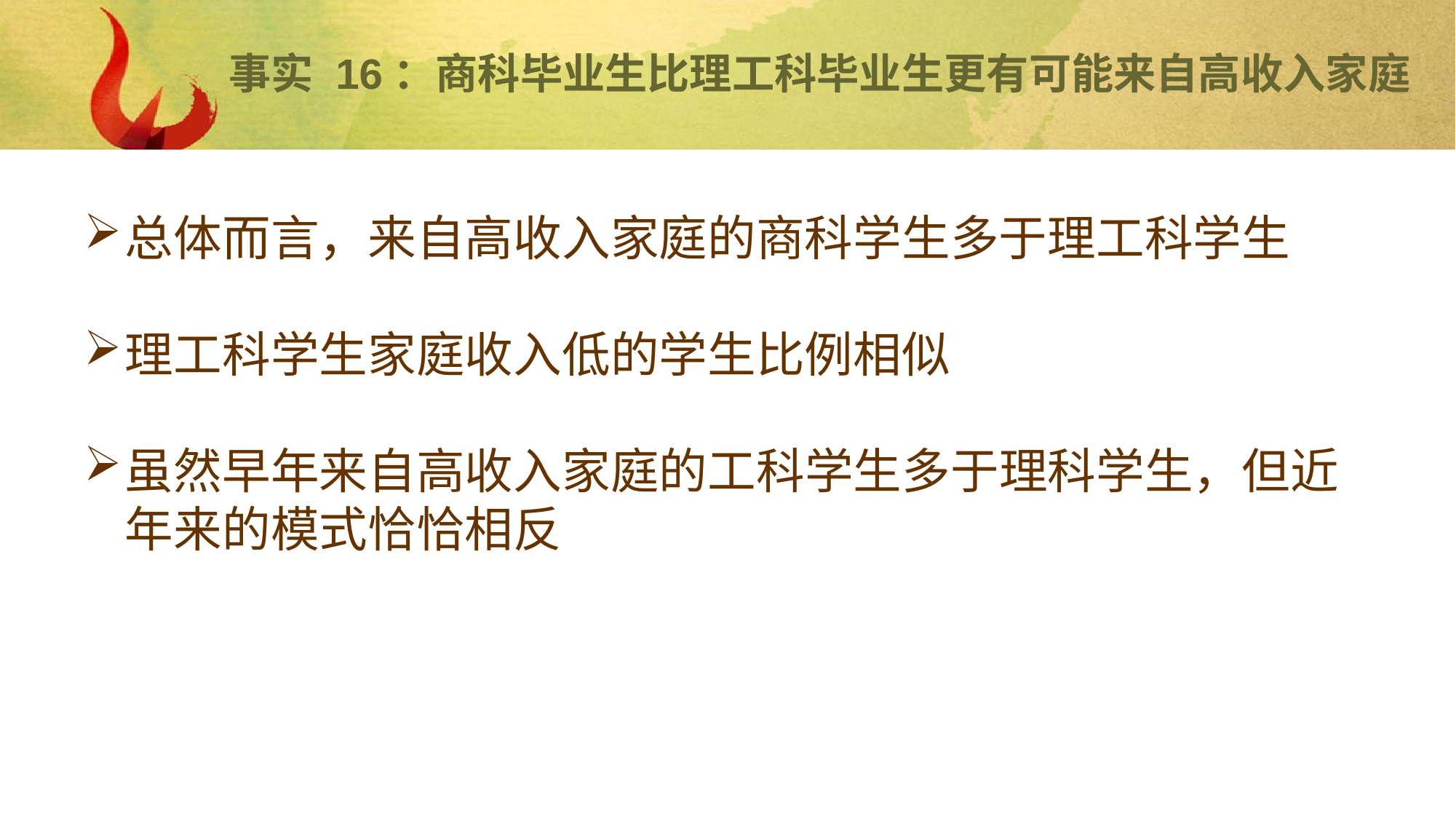

# 事实 16：商科毕业生比理工科毕业生更有可能来自高收入家庭
总体而言，来自高收入家庭的商科学生多于理工科学生

理工科学生家庭收入低的学生比例相似

虽然早年来自高收入家庭的工科学生多于理科学生，但近年来的模式恰恰相反
36